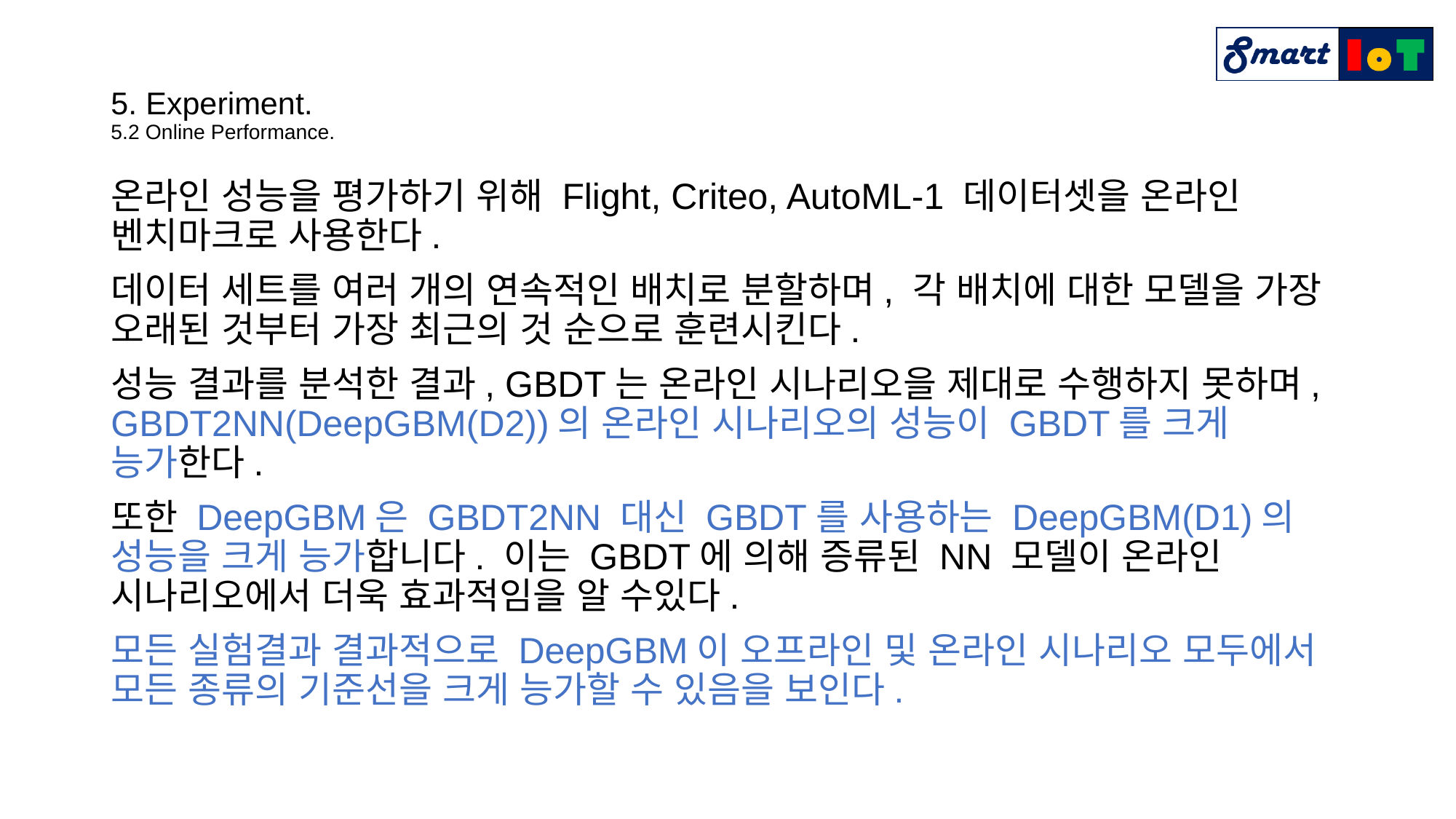

# 5. Experiment. 5.2 Online Performance.
온라인 성능을 평가하기 위해 Flight, Criteo, AutoML-1 데이터셋을 온라인 벤치마크로 사용한다.
데이터 세트를 여러 개의 연속적인 배치로 분할하며, 각 배치에 대한 모델을 가장 오래된 것부터 가장 최근의 것 순으로 훈련시킨다.
성능 결과를 분석한 결과, GBDT는 온라인 시나리오을 제대로 수행하지 못하며,
GBDT2NN(DeepGBM(D2))의 온라인 시나리오의 성능이 GBDT를 크게 능가한다.
또한 DeepGBM은 GBDT2NN 대신 GBDT를 사용하는 DeepGBM(D1)의 성능을 크게 능가합니다. 이는 GBDT에 의해 증류된 NN 모델이 온라인 시나리오에서 더욱 효과적임을 알 수있다.
모든 실험결과 결과적으로 DeepGBM이 오프라인 및 온라인 시나리오 모두에서 모든 종류의 기준선을 크게 능가할 수 있음을 보인다.